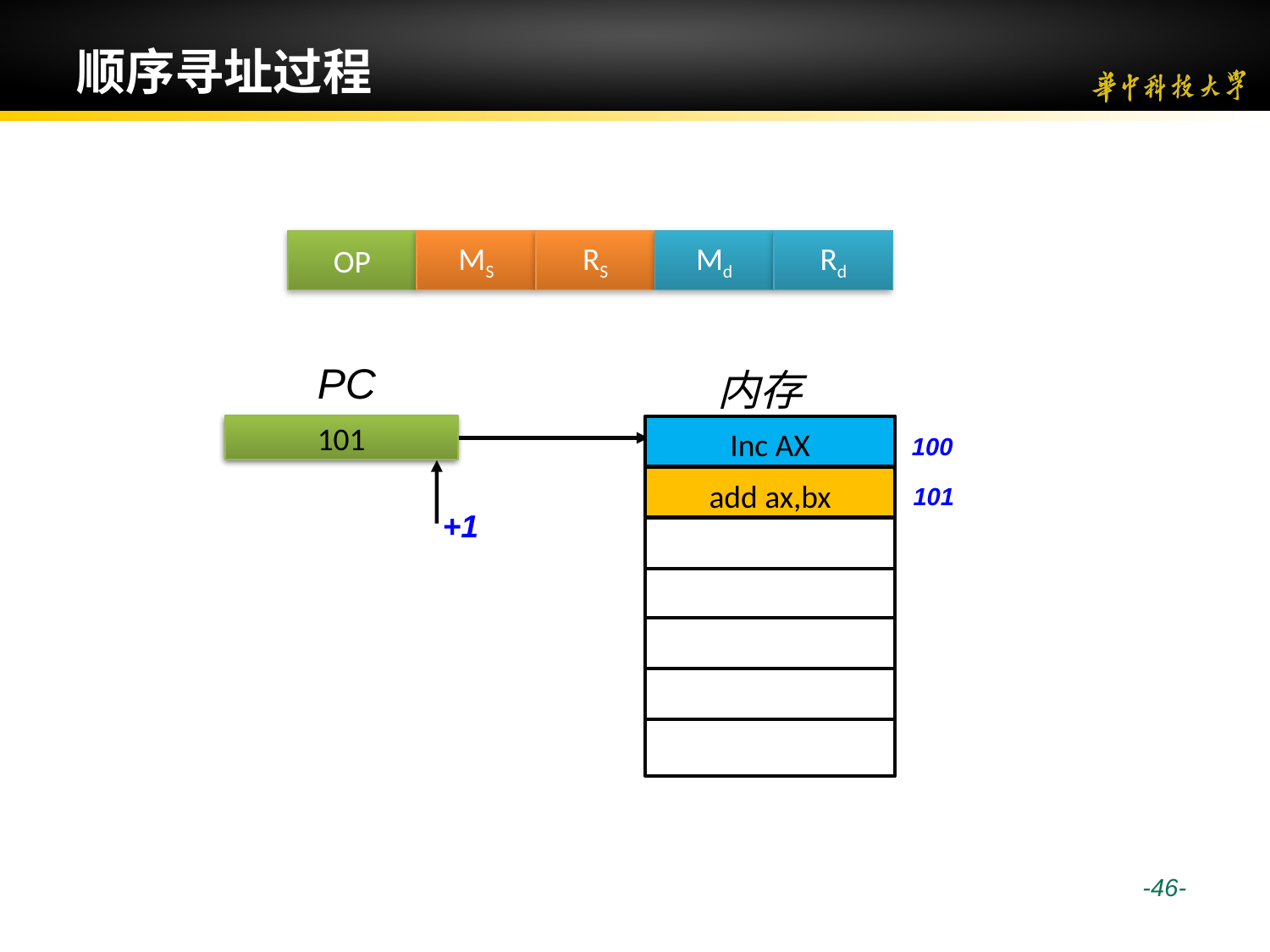

# 顺序寻址过程

OP
MS
RS
Md
Rd
PC
内存
101
100
Inc AX
100

add ax,bx
 101
 +1

 -46-